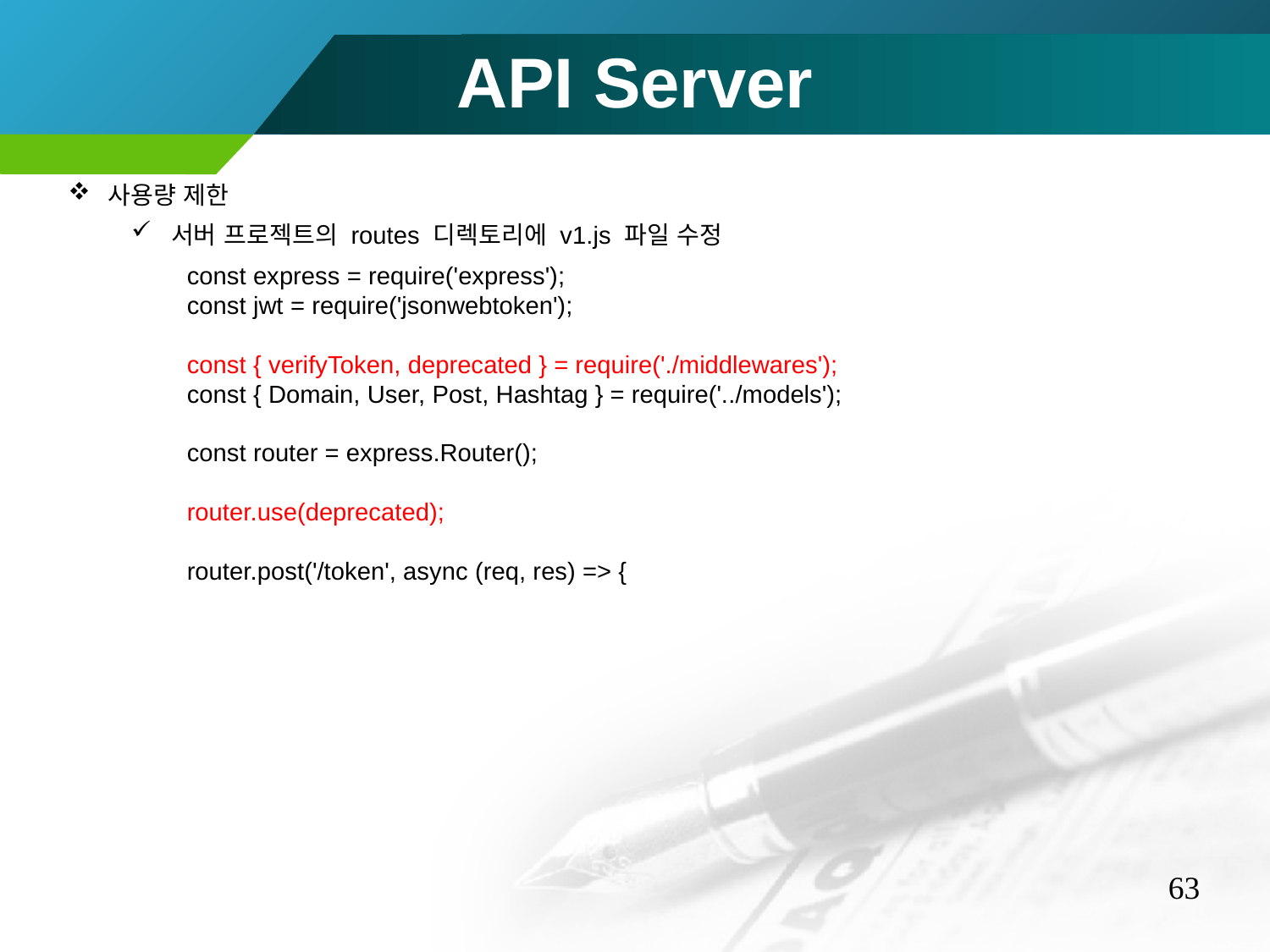

API Server
사용량 제한
서버 프로젝트의 routes 디렉토리에 v1.js 파일 수정
const express = require('express');
const jwt = require('jsonwebtoken');

const { verifyToken, deprecated } = require('./middlewares');
const { Domain, User, Post, Hashtag } = require('../models');

const router = express.Router();

router.use(deprecated);

router.post('/token', async (req, res) => {

63